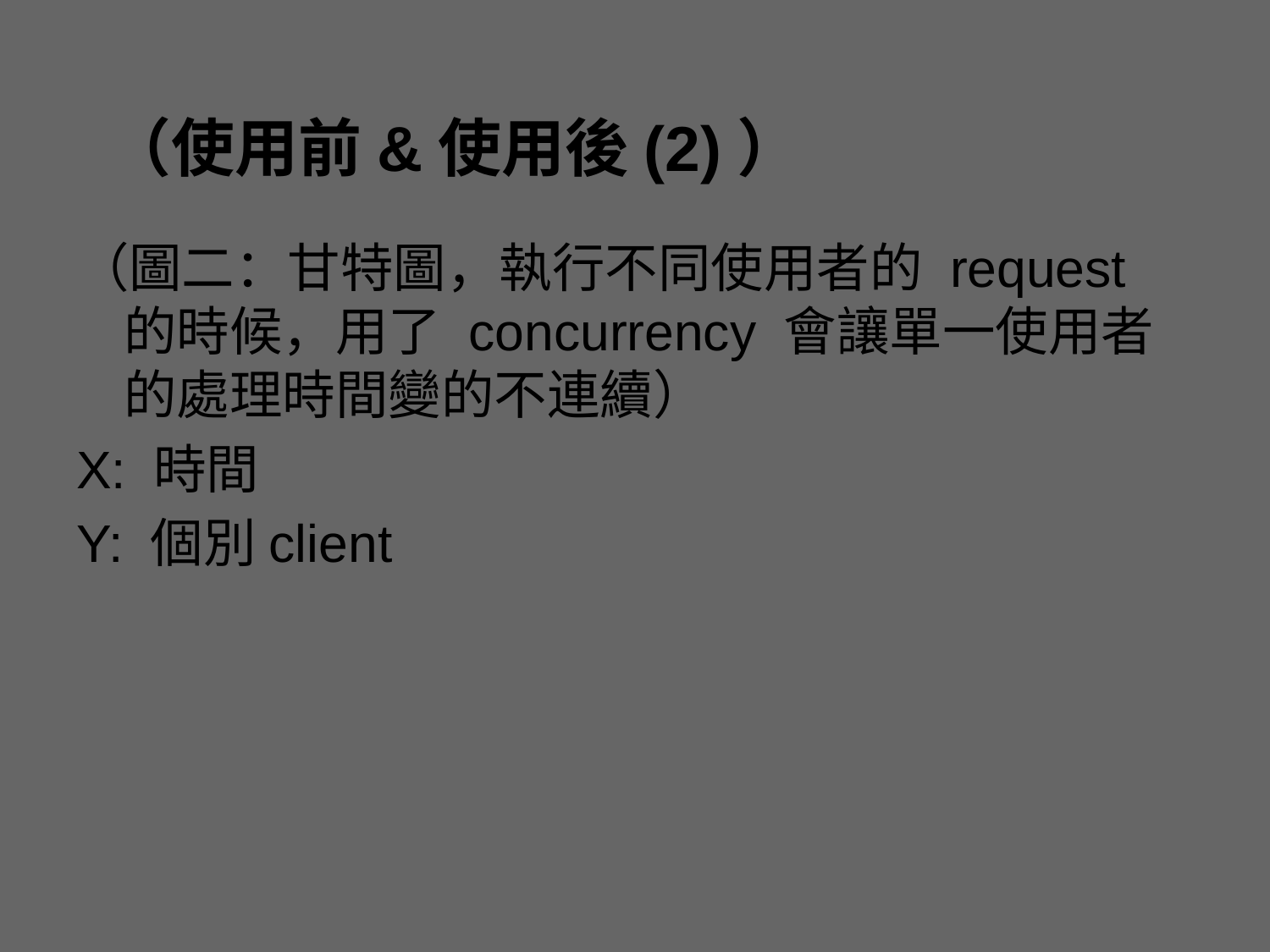

# （使用前&使用後(2)）
（圖二：甘特圖，執行不同使用者的 request 的時候，用了 concurrency 會讓單一使用者的處理時間變的不連續）
X: 時間
Y: 個別client